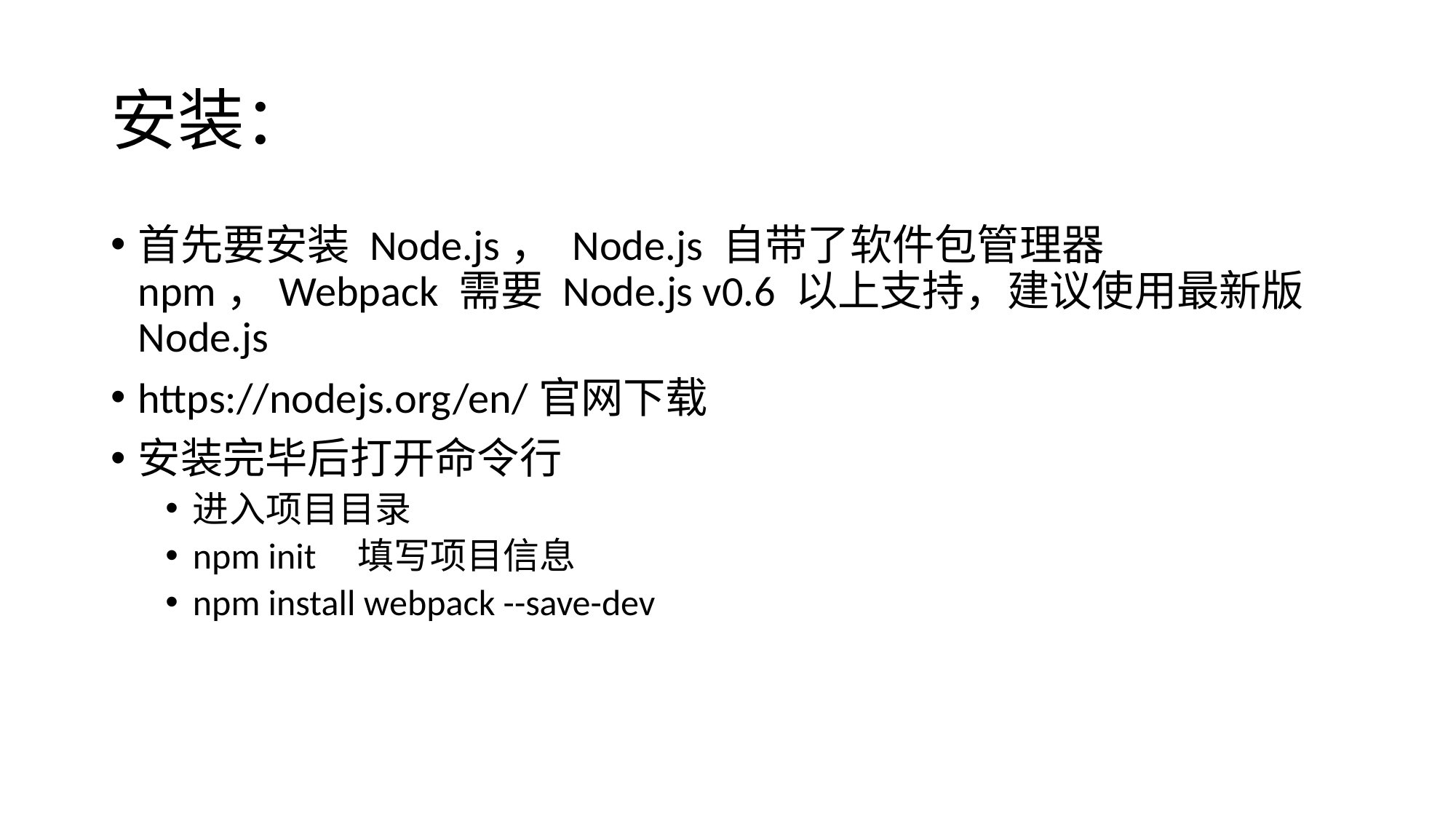

# 安装：
首先要安装 Node.js， Node.js 自带了软件包管理器 npm，Webpack 需要 Node.js v0.6 以上支持，建议使用最新版 Node.js
https://nodejs.org/en/官网下载
安装完毕后打开命令行
进入项目目录
npm init    填写项目信息
npm install webpack --save-dev